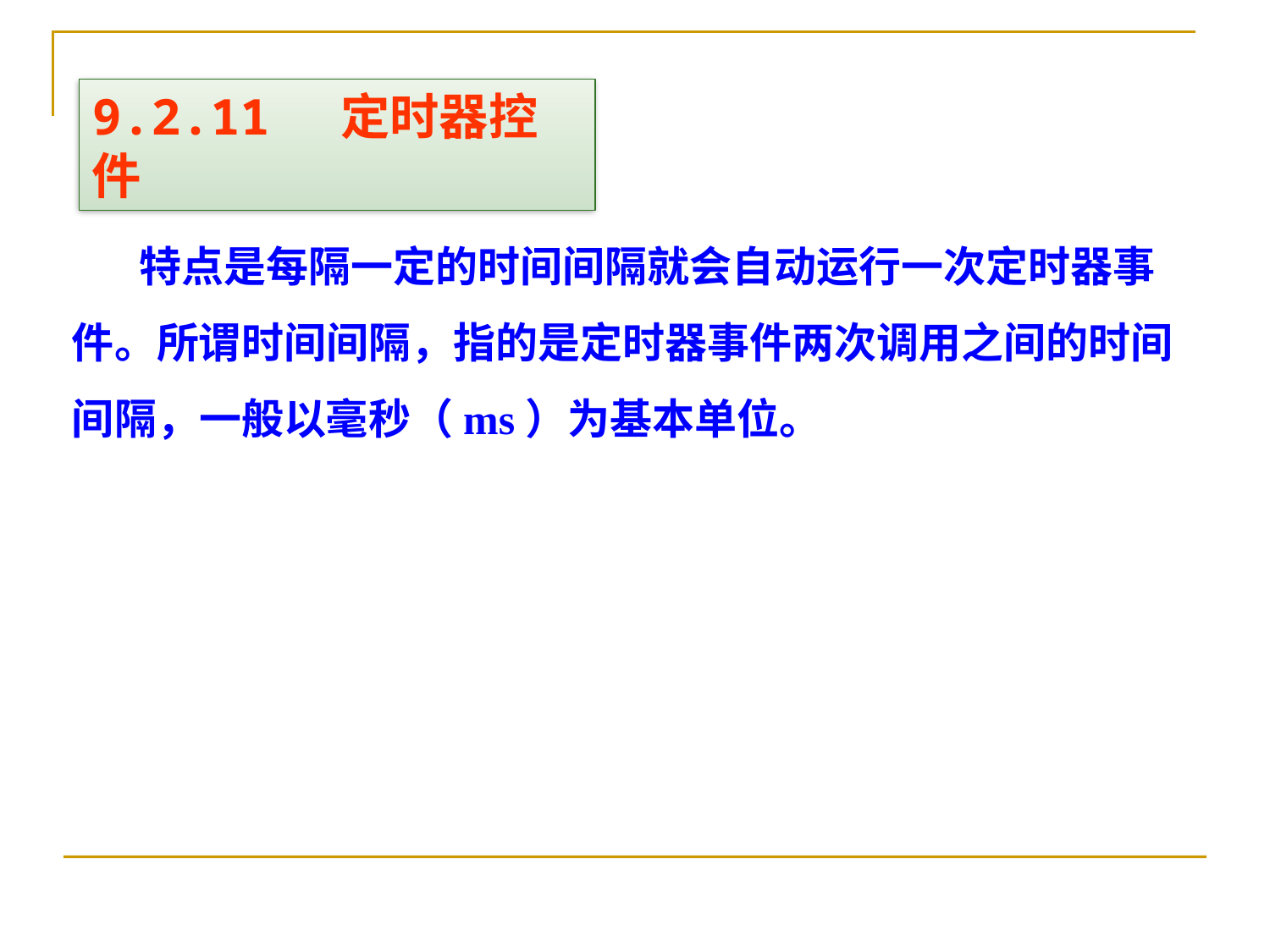

9.2.11  定时器控件
      特点是每隔一定的时间间隔就会自动运行一次定时器事件。所谓时间间隔，指的是定时器事件两次调用之间的时间间隔，一般以毫秒（ms）为基本单位。